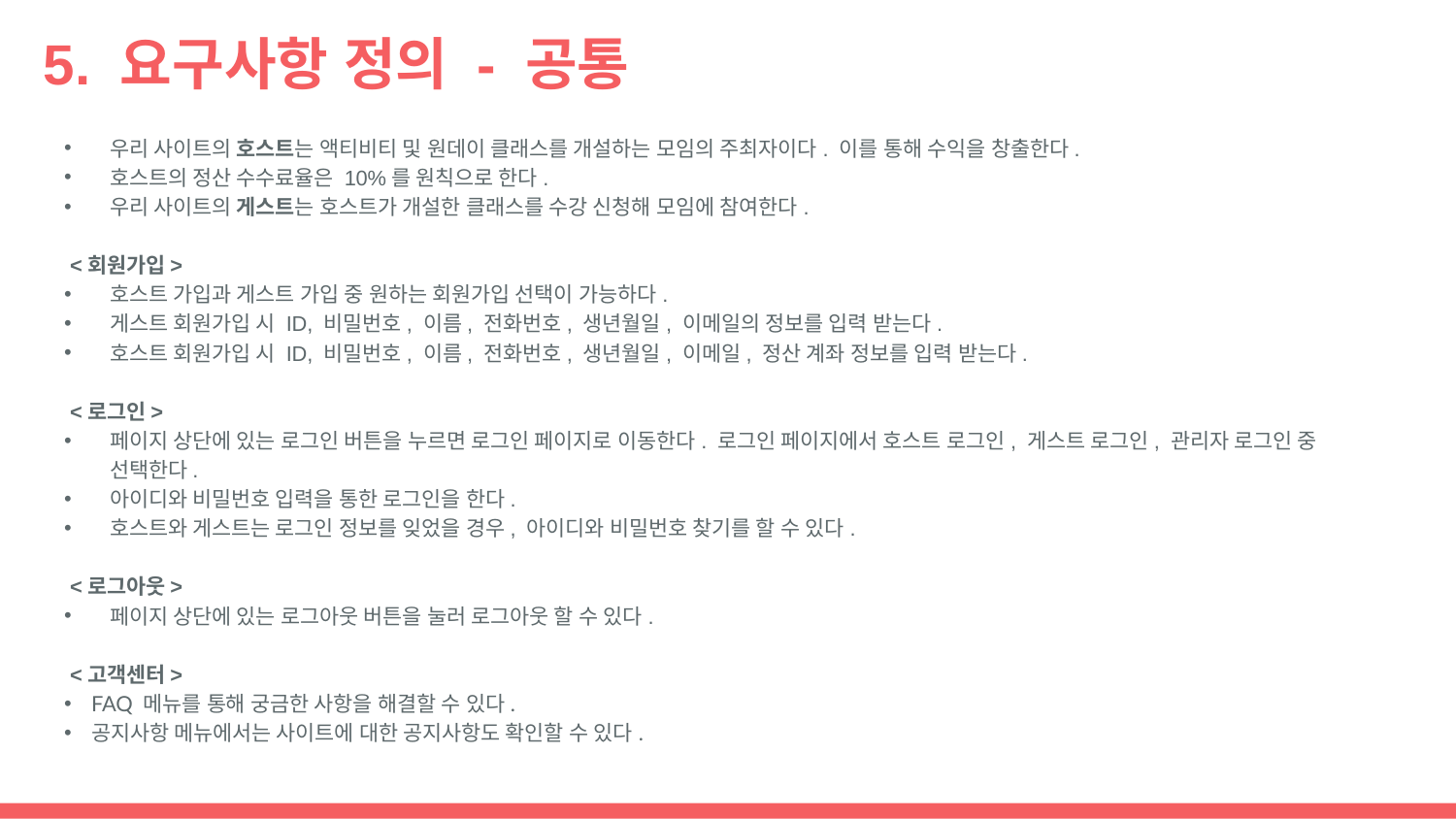

# 5. 요구사항 정의 - 공통
우리 사이트의 호스트는 액티비티 및 원데이 클래스를 개설하는 모임의 주최자이다. 이를 통해 수익을 창출한다.
호스트의 정산 수수료율은 10%를 원칙으로 한다.
우리 사이트의 게스트는 호스트가 개설한 클래스를 수강 신청해 모임에 참여한다.

 <회원가입>
호스트 가입과 게스트 가입 중 원하는 회원가입 선택이 가능하다.
게스트 회원가입 시 ID, 비밀번호, 이름, 전화번호, 생년월일, 이메일의 정보를 입력 받는다.
호스트 회원가입 시 ID, 비밀번호, 이름, 전화번호, 생년월일, 이메일, 정산 계좌 정보를 입력 받는다.

 <로그인>
페이지 상단에 있는 로그인 버튼을 누르면 로그인 페이지로 이동한다. 로그인 페이지에서 호스트 로그인, 게스트 로그인, 관리자 로그인 중 선택한다.
아이디와 비밀번호 입력을 통한 로그인을 한다.
호스트와 게스트는 로그인 정보를 잊었을 경우, 아이디와 비밀번호 찾기를 할 수 있다.

 <로그아웃>
페이지 상단에 있는 로그아웃 버튼을 눌러 로그아웃 할 수 있다.

 <고객센터>
FAQ 메뉴를 통해 궁금한 사항을 해결할 수 있다.
공지사항 메뉴에서는 사이트에 대한 공지사항도 확인할 수 있다.